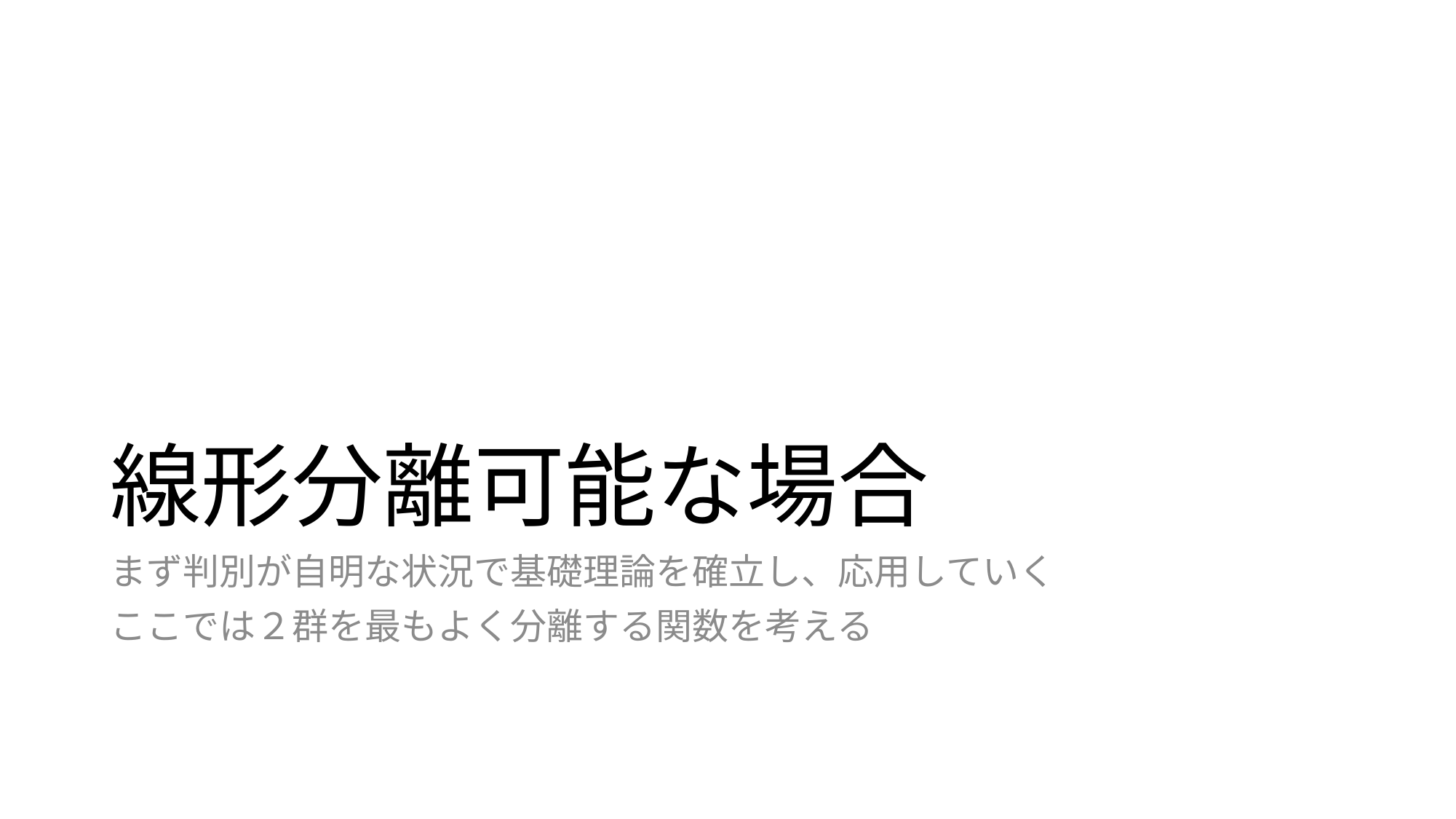

# 線形分離可能な場合
まず判別が自明な状況で基礎理論を確立し、応用していく
ここでは２群を最もよく分離する関数を考える